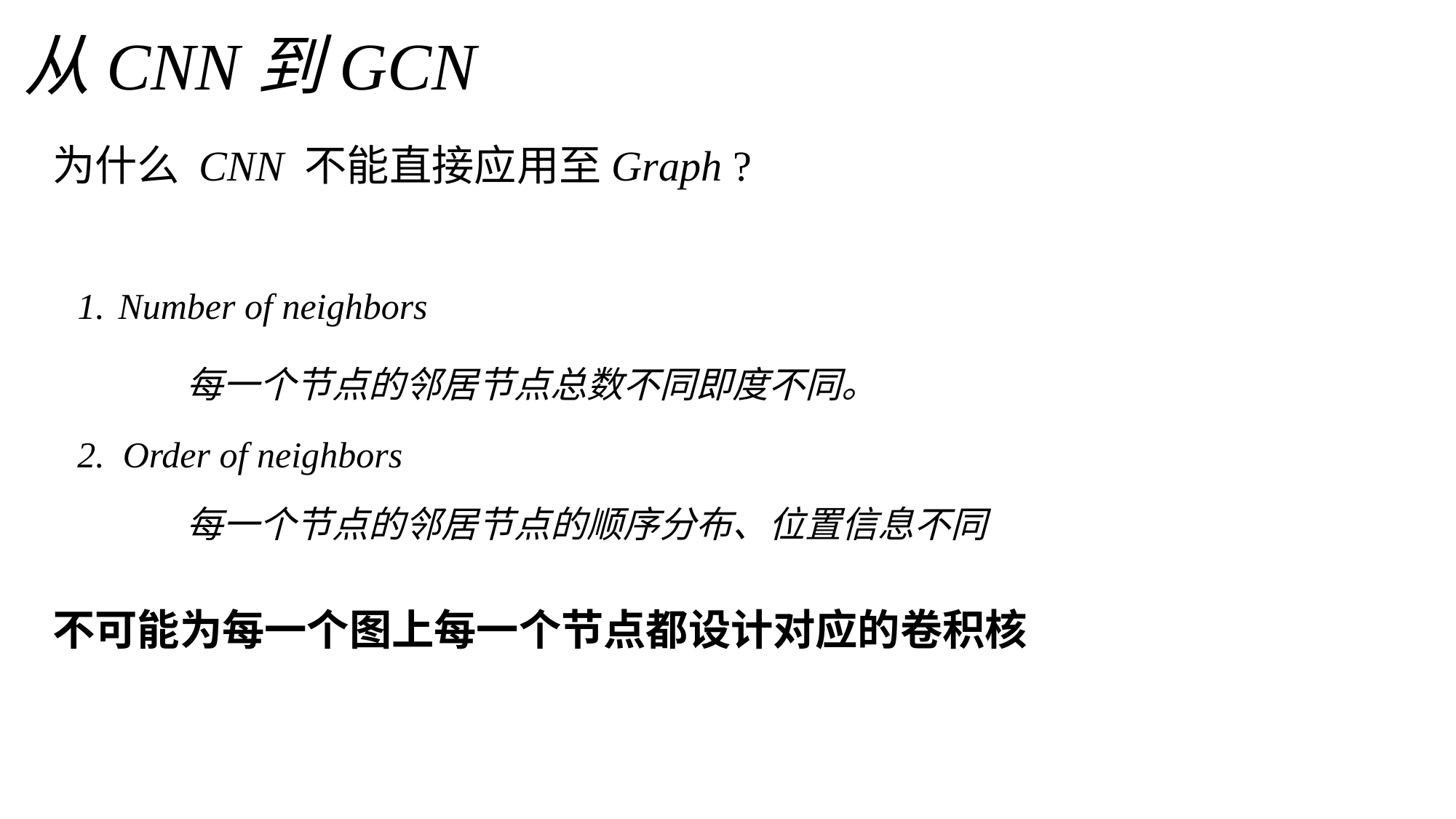

从CNN到GCN
为什么 CNN 不能直接应用至Graph ?
Number of neighbors
	每一个节点的邻居节点总数不同即度不同。
2.  Order of neighbors
	每一个节点的邻居节点的顺序分布、位置信息不同

不可能为每一个图上每一个节点都设计对应的卷积核